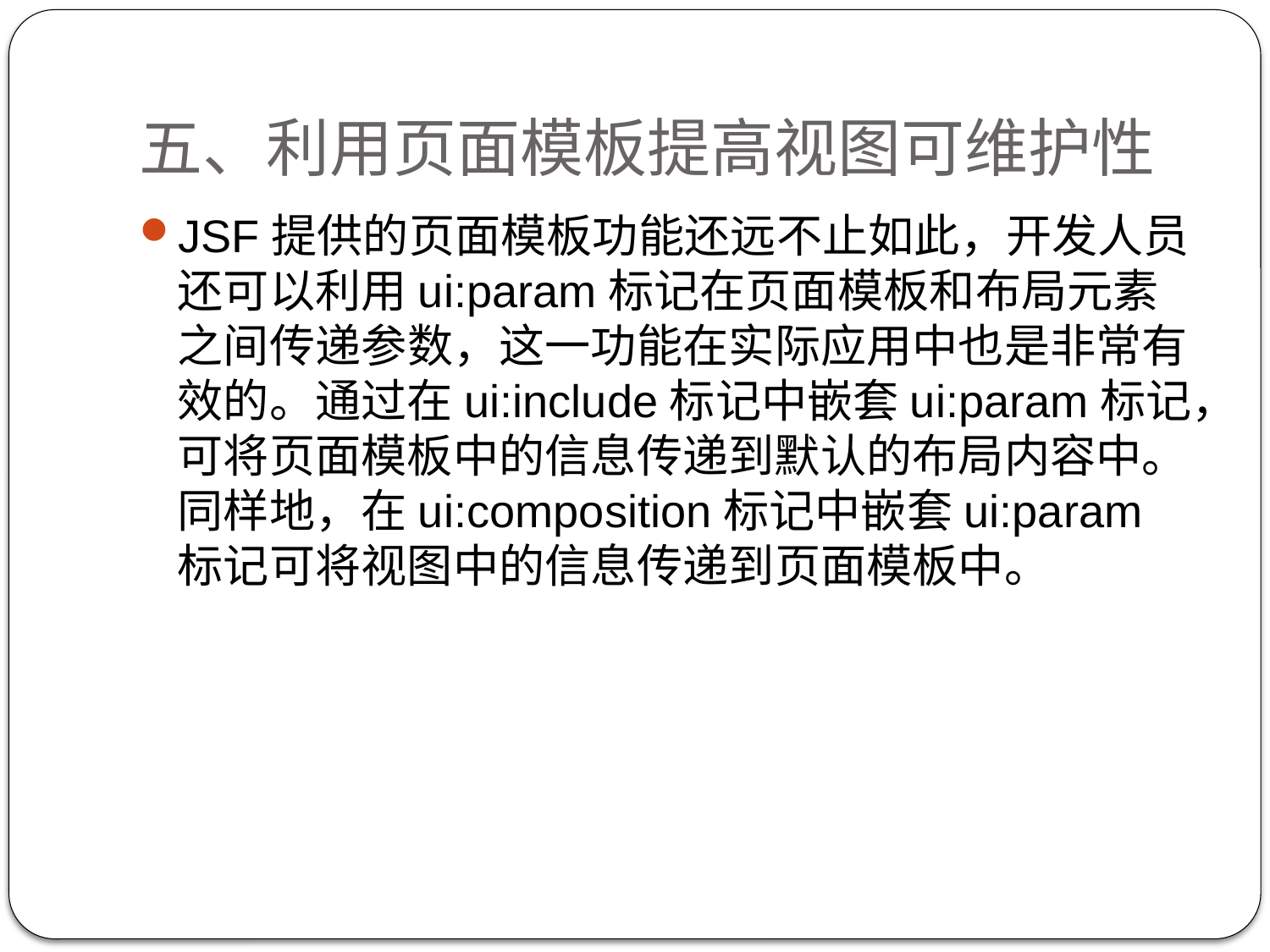

# 五、利用页面模板提高视图可维护性
JSF提供的页面模板功能还远不止如此，开发人员还可以利用ui:param标记在页面模板和布局元素之间传递参数，这一功能在实际应用中也是非常有效的。通过在ui:include标记中嵌套ui:param标记，可将页面模板中的信息传递到默认的布局内容中。同样地，在ui:composition标记中嵌套ui:param标记可将视图中的信息传递到页面模板中。